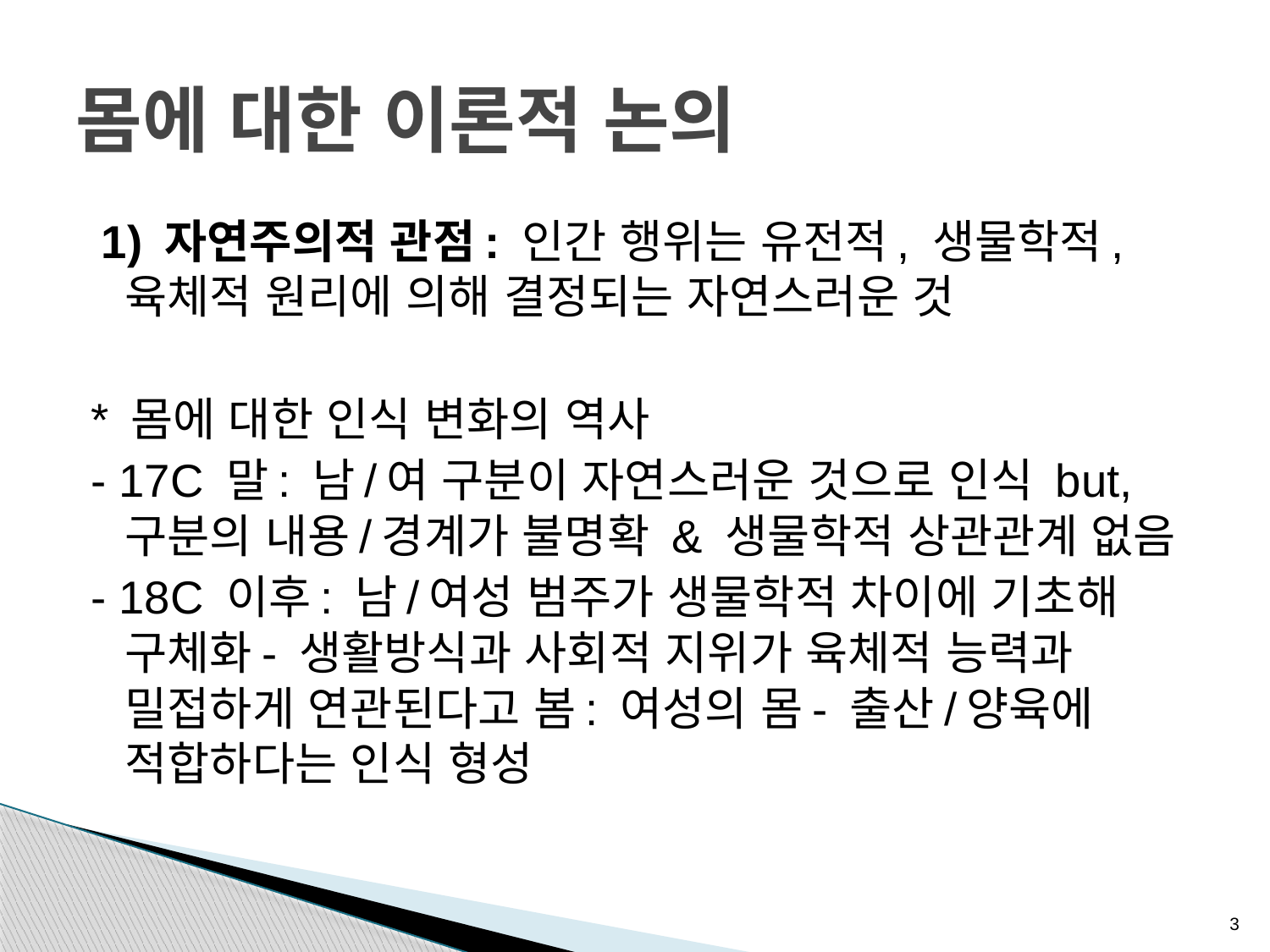

# 몸에 대한 이론적 논의
 1) 자연주의적 관점: 인간 행위는 유전적, 생물학적, 육체적 원리에 의해 결정되는 자연스러운 것

* 몸에 대한 인식 변화의 역사
- 17C 말: 남/여 구분이 자연스러운 것으로 인식 but, 구분의 내용/경계가 불명확 & 생물학적 상관관계 없음
- 18C 이후: 남/여성 범주가 생물학적 차이에 기초해 구체화- 생활방식과 사회적 지위가 육체적 능력과 밀접하게 연관된다고 봄: 여성의 몸- 출산/양육에 적합하다는 인식 형성

3